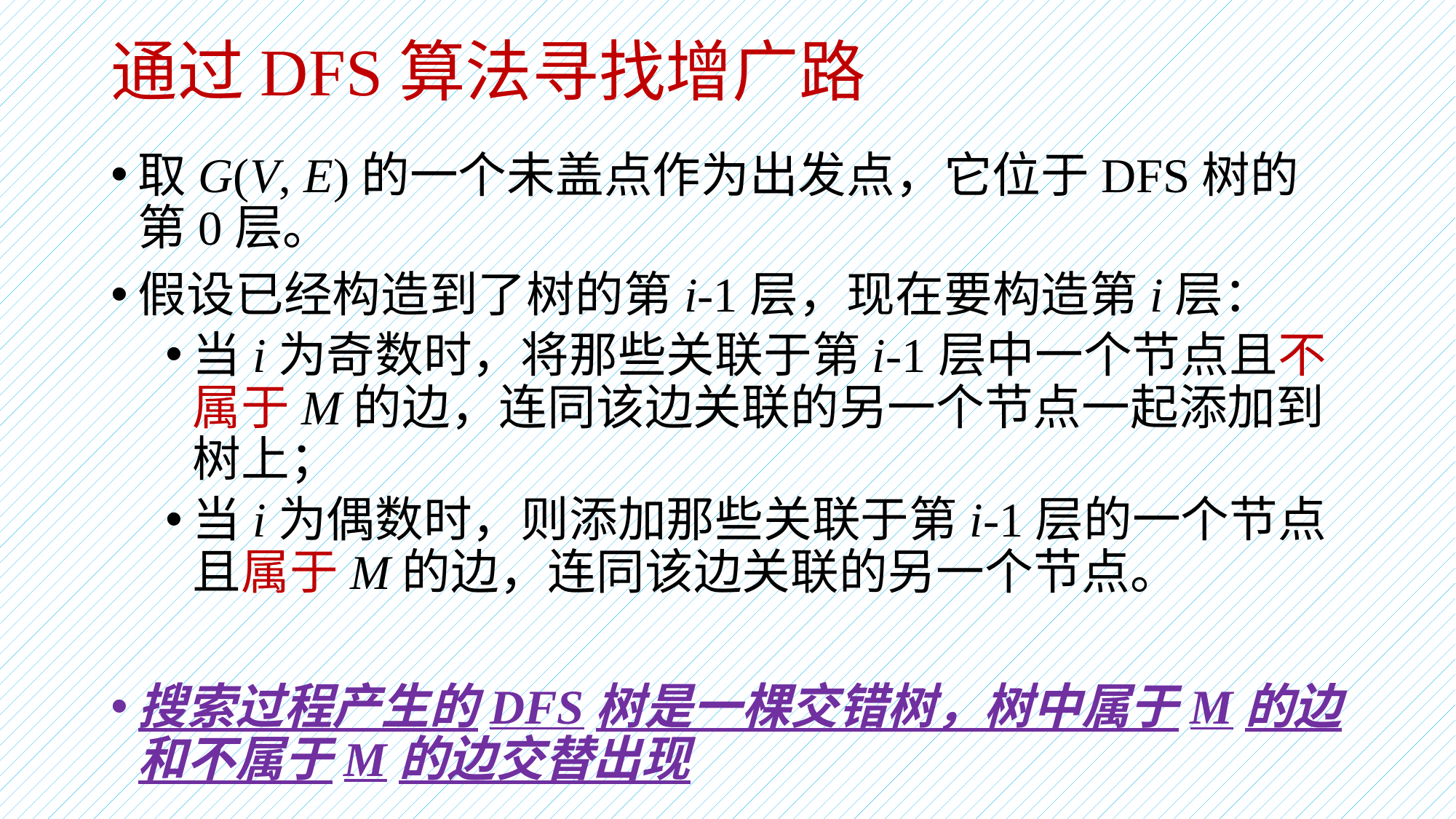

# 通过DFS算法寻找增广路
取G(V, E)的一个未盖点作为出发点，它位于DFS树的第0层。
假设已经构造到了树的第i-1层，现在要构造第i层：
当i为奇数时，将那些关联于第i-1层中一个节点且不属于M的边，连同该边关联的另一个节点一起添加到树上；
当i为偶数时，则添加那些关联于第i-1层的一个节点且属于M的边，连同该边关联的另一个节点。

搜索过程产生的DFS树是一棵交错树，树中属于M的边和不属于M的边交替出现